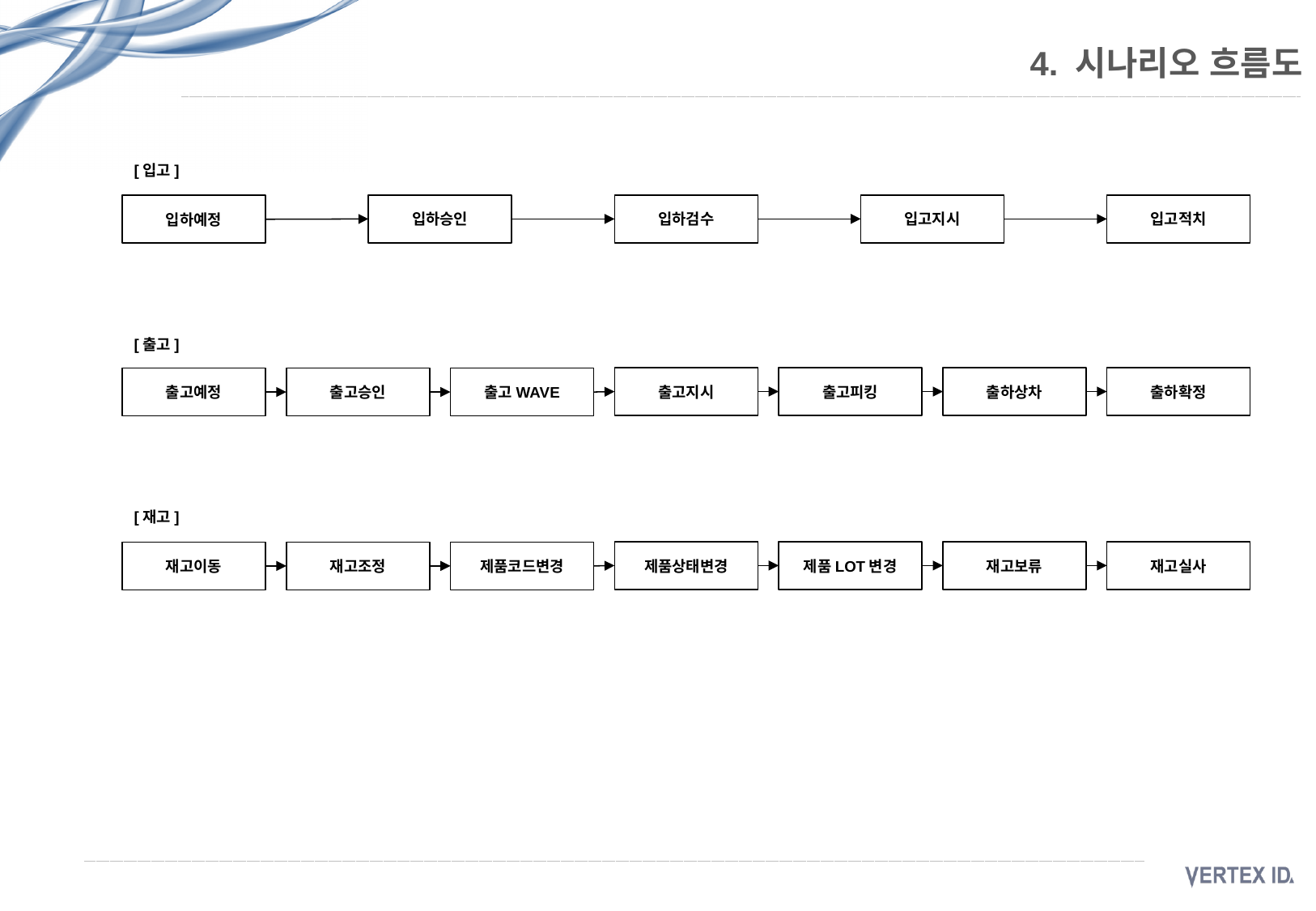

# 4. 시나리오 흐름도
[입고]
입하승인
입하검수
입고지시
입고적치
입하예정
[출고]
출고지시
출고피킹
출하상차
출하확정
출고예정
출고승인
출고WAVE
[재고]
제품상태변경
제품LOT변경
재고보류
재고실사
재고이동
재고조정
제품코드변경